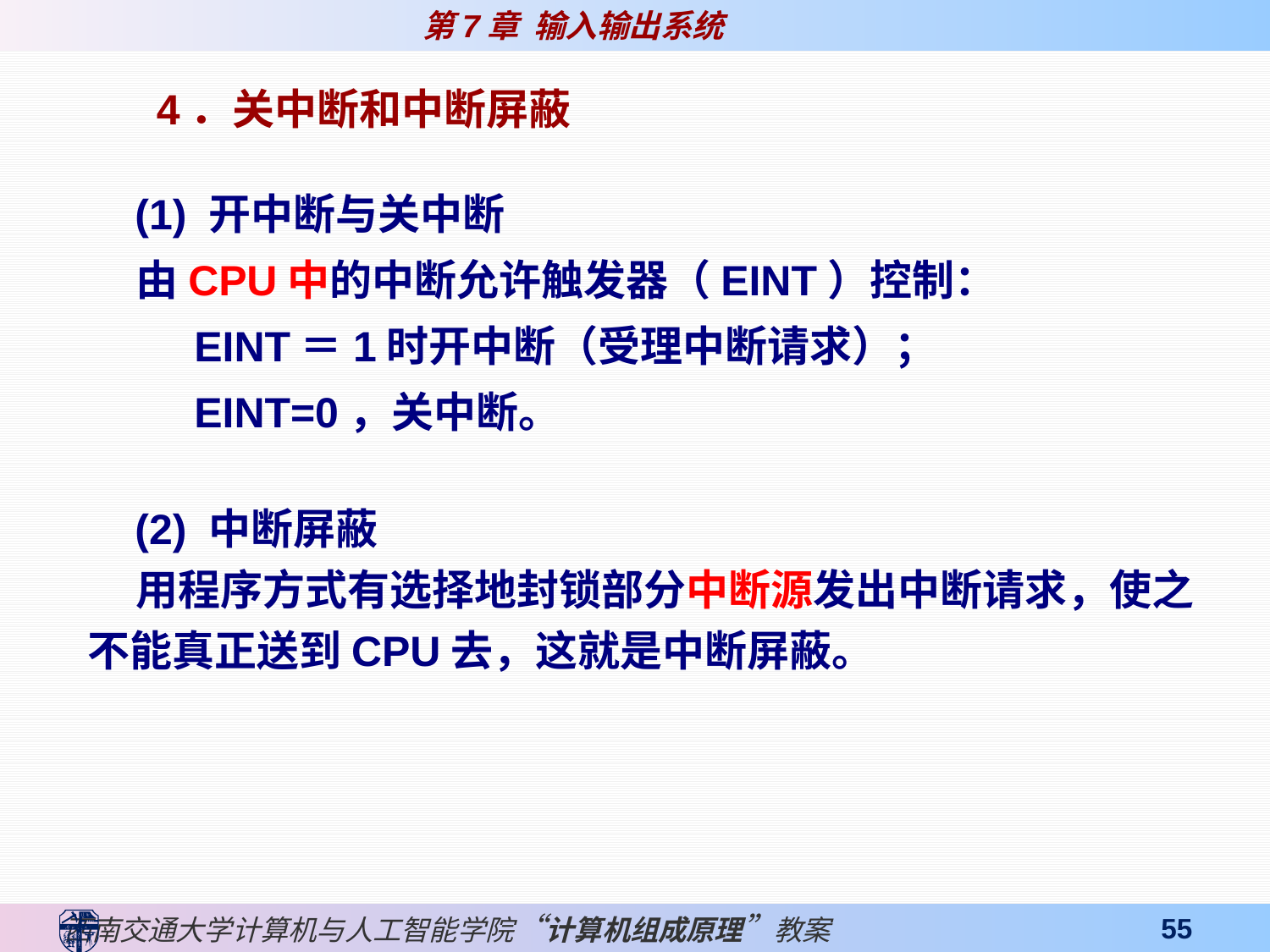

4．关中断和中断屏蔽
    (1) 开中断与关中断
    由CPU中的中断允许触发器（EINT）控制：
         EINT＝1时开中断（受理中断请求）；
         EINT=0，关中断。
    (2) 中断屏蔽
    用程序方式有选择地封锁部分中断源发出中断请求，使之不能真正送到CPU去，这就是中断屏蔽。